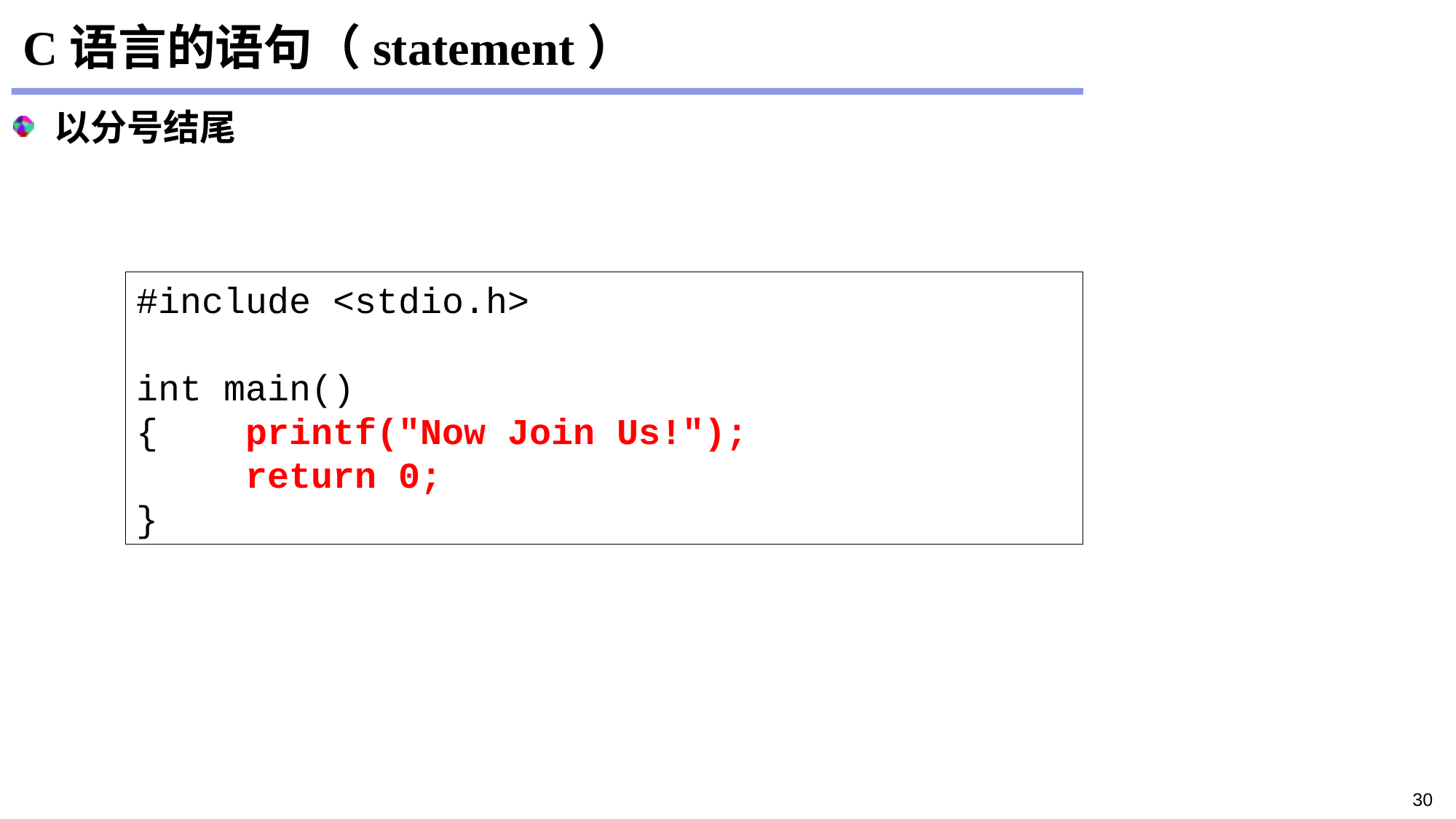

# C语言的语句（statement）
以分号结尾
#include <stdio.h>

int main()
{	printf("Now Join Us!");
	return 0;
}
30